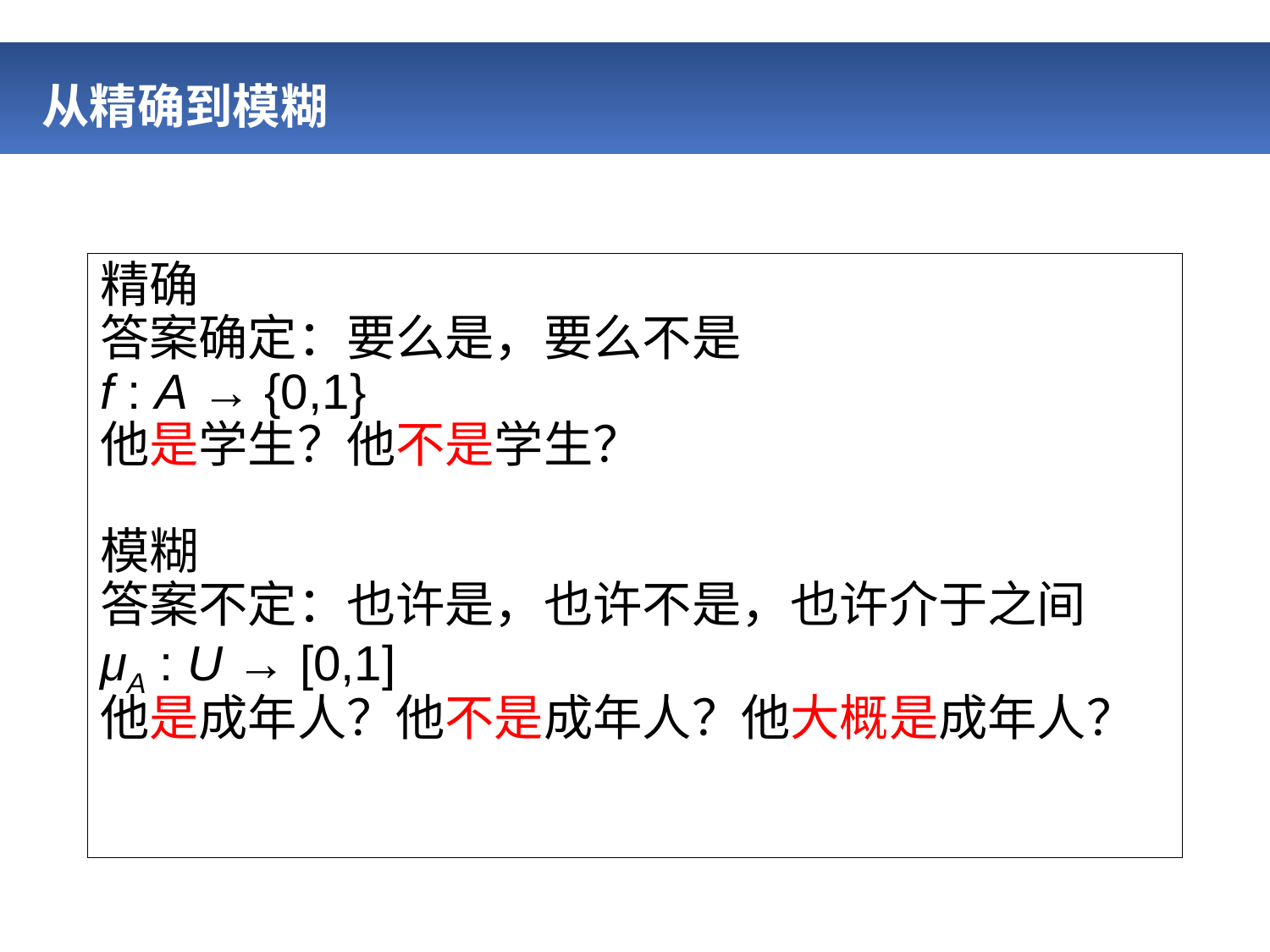

精确
答案确定：要么是，要么不是
f : A → {0,1}
他是学生？他不是学生？

模糊
答案不定：也许是，也许不是，也许介于之间
μA : U → [0,1]
他是成年人？他不是成年人？他大概是成年人？
# 从精确到模糊